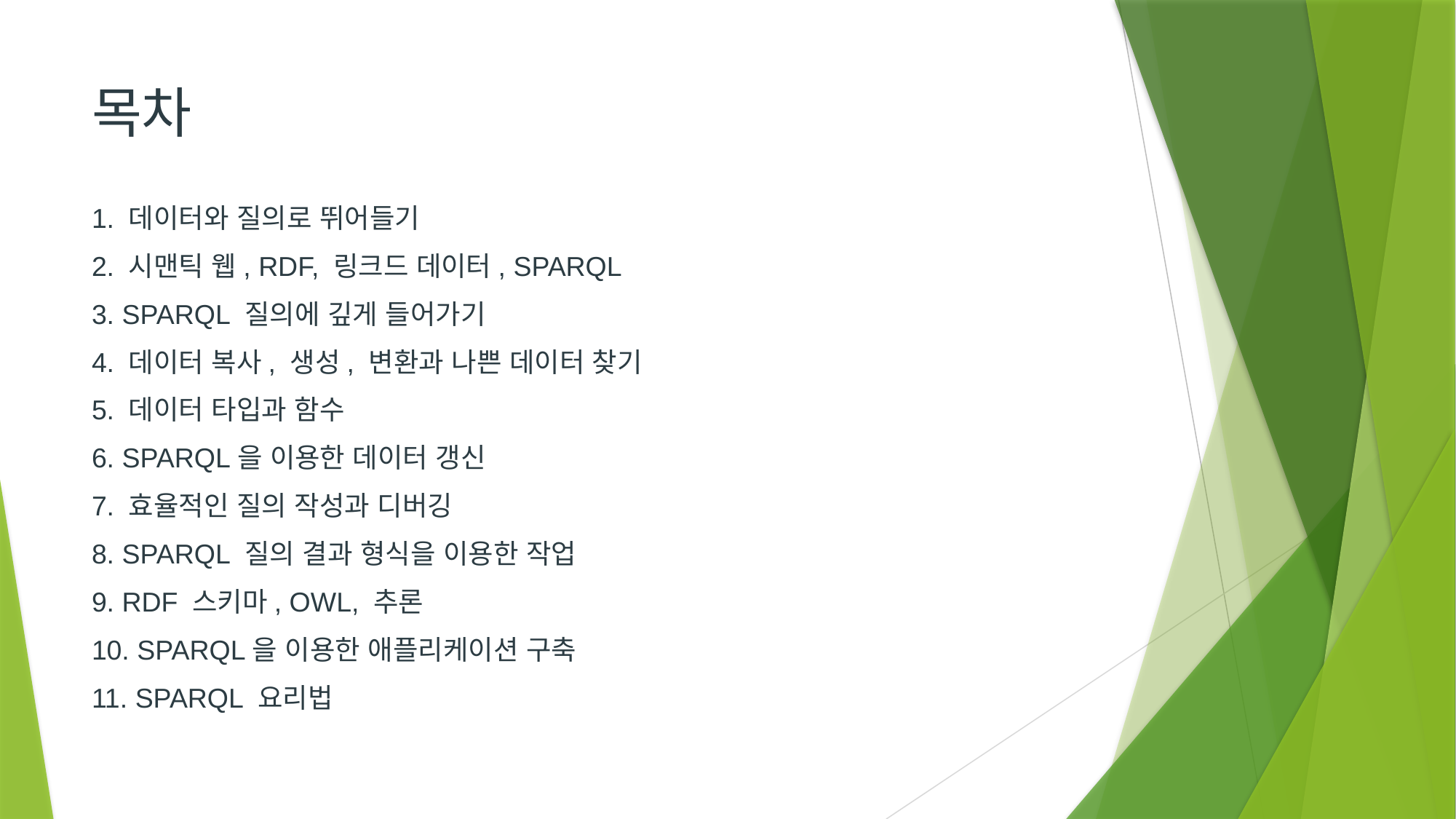

# 목차
1. 데이터와 질의로 뛰어들기
2. 시맨틱 웹, RDF, 링크드 데이터, SPARQL
3. SPARQL 질의에 깊게 들어가기
4. 데이터 복사, 생성, 변환과 나쁜 데이터 찾기
5. 데이터 타입과 함수
6. SPARQL을 이용한 데이터 갱신
7. 효율적인 질의 작성과 디버깅
8. SPARQL 질의 결과 형식을 이용한 작업
9. RDF 스키마, OWL, 추론
10. SPARQL을 이용한 애플리케이션 구축
11. SPARQL 요리법